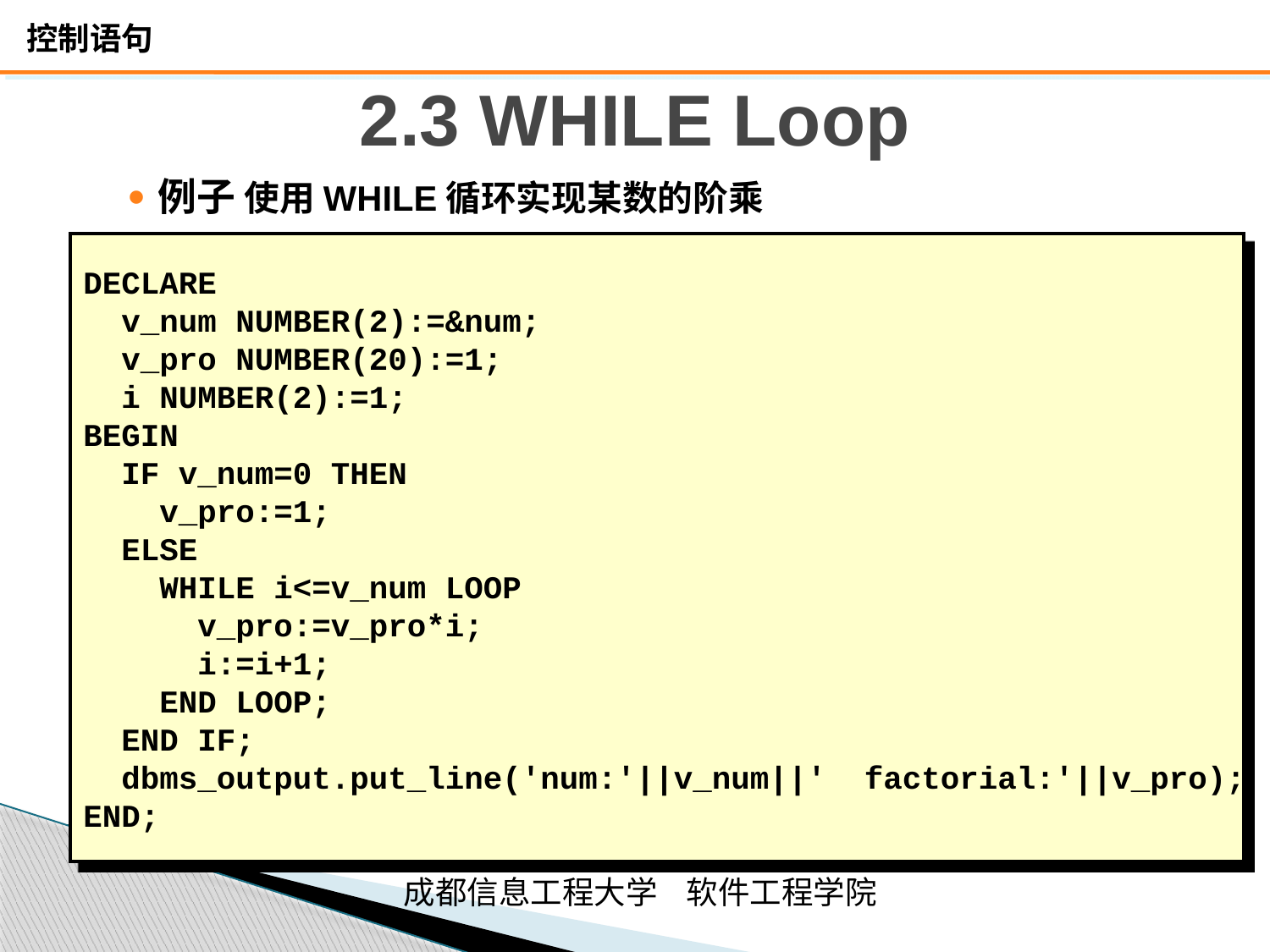

# 2.3 WHILE Loop
例子 使用WHILE循环实现某数的阶乘
DECLARE
  v_num NUMBER(2):=&num;
  v_pro NUMBER(20):=1;
  i NUMBER(2):=1;
BEGIN
  IF v_num=0 THEN
    v_pro:=1;
  ELSE
    WHILE i<=v_num LOOP
      v_pro:=v_pro*i;
      i:=i+1;
    END LOOP;
  END IF;
  dbms_output.put_line('num:'||v_num||'  factorial:'||v_pro);
END;